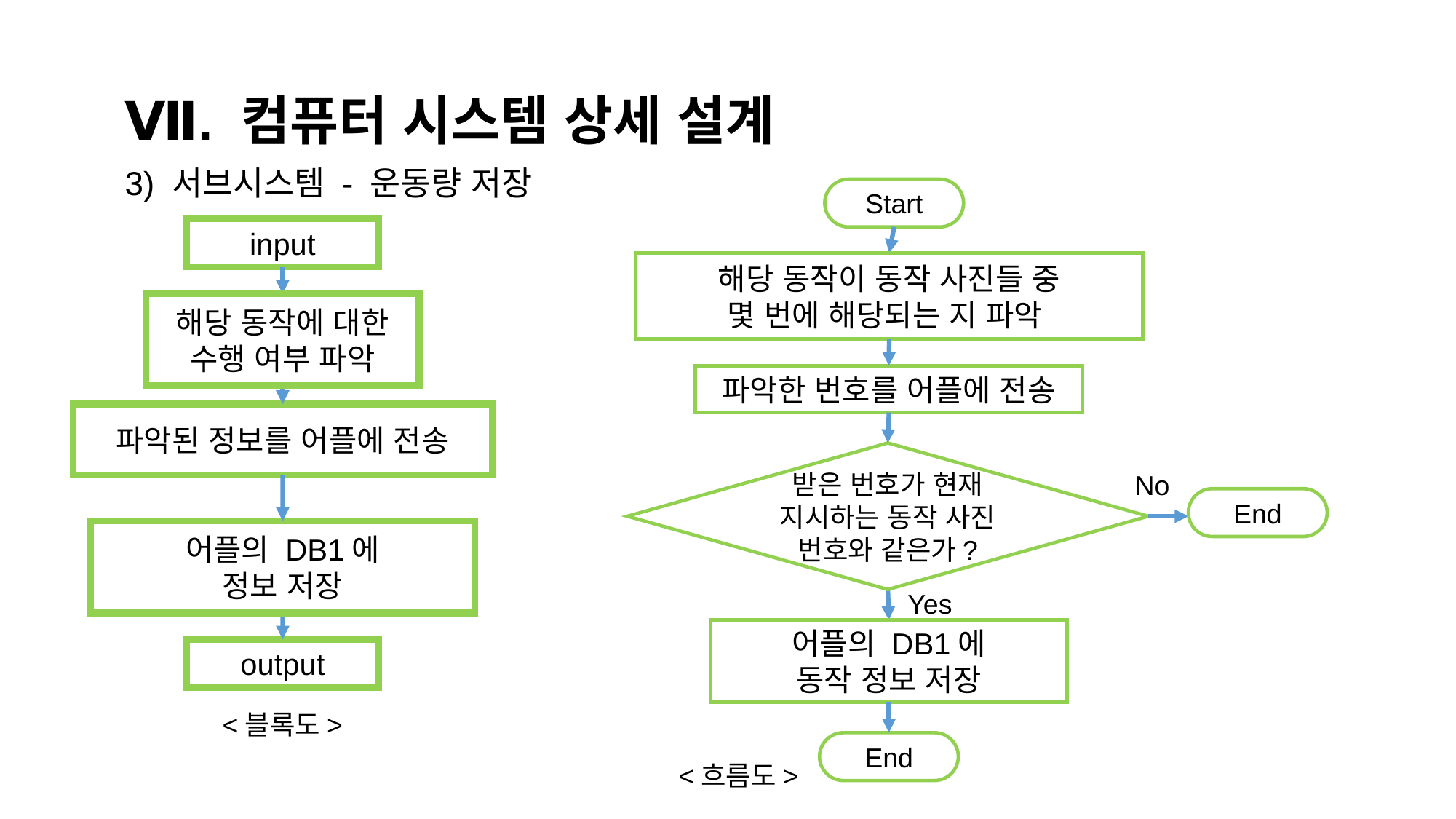

Ⅶ. 컴퓨터 시스템 상세 설계
3) 서브시스템 - 운동량 저장
Start
받은 번호가 현재 지시하는 동작 사진 번호와 같은가?
No
Yes
End
<흐름도>
input
파악된 정보를 어플에 전송
어플의 DB1에
정보 저장
output
<블록도>
해당 동작이 동작 사진들 중
몇 번에 해당되는 지 파악
해당 동작에 대한
수행 여부 파악
파악한 번호를 어플에 전송
End
어플의 DB1에
동작 정보 저장